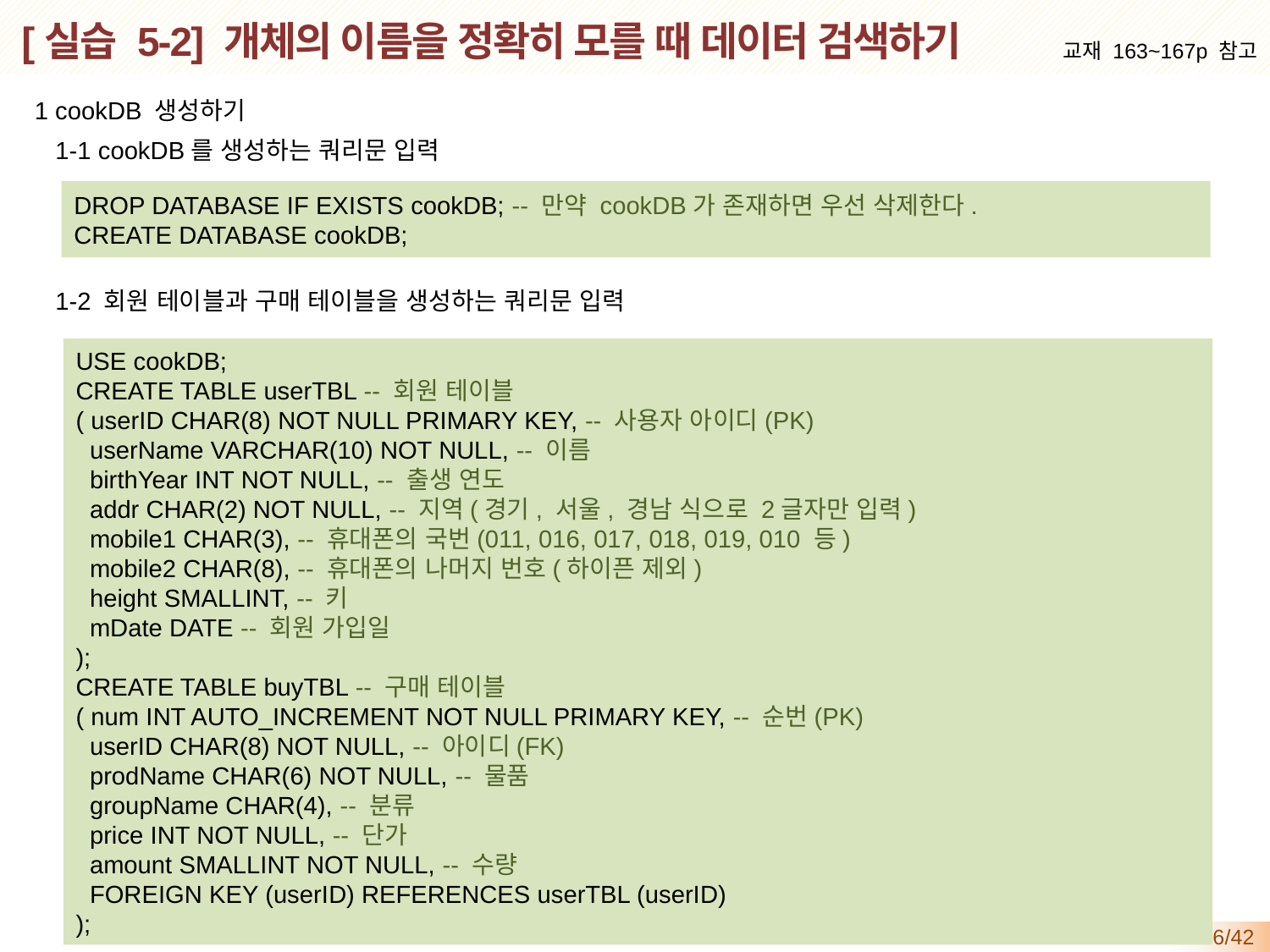

# [실습 5-2] 개체의 이름을 정확히 모를 때 데이터 검색하기
교재 163~167p 참고
1 cookDB 생성하기
   1-1 cookDB를 생성하는 쿼리문 입력

   1-2 회원 테이블과 구매 테이블을 생성하는 쿼리문 입력

DROP DATABASE IF EXISTS cookDB; -- 만약 cookDB가 존재하면 우선 삭제한다.
CREATE DATABASE cookDB;
USE cookDB;
CREATE TABLE userTBL -- 회원 테이블
( userID CHAR(8) NOT NULL PRIMARY KEY, -- 사용자 아이디(PK)
  userName VARCHAR(10) NOT NULL, -- 이름
  birthYear INT NOT NULL, -- 출생 연도
  addr CHAR(2) NOT NULL, -- 지역(경기, 서울, 경남 식으로 2글자만 입력)
  mobile1 CHAR(3), -- 휴대폰의 국번(011, 016, 017, 018, 019, 010 등)
  mobile2 CHAR(8), -- 휴대폰의 나머지 번호(하이픈 제외)
  height SMALLINT, -- 키
  mDate DATE -- 회원 가입일
);
CREATE TABLE buyTBL -- 구매 테이블
( num INT AUTO_INCREMENT NOT NULL PRIMARY KEY, -- 순번(PK)
  userID CHAR(8) NOT NULL, -- 아이디(FK)
  prodName CHAR(6) NOT NULL, -- 물품
  groupName CHAR(4), -- 분류
  price INT NOT NULL, -- 단가
  amount SMALLINT NOT NULL, -- 수량
  FOREIGN KEY (userID) REFERENCES userTBL (userID)
);